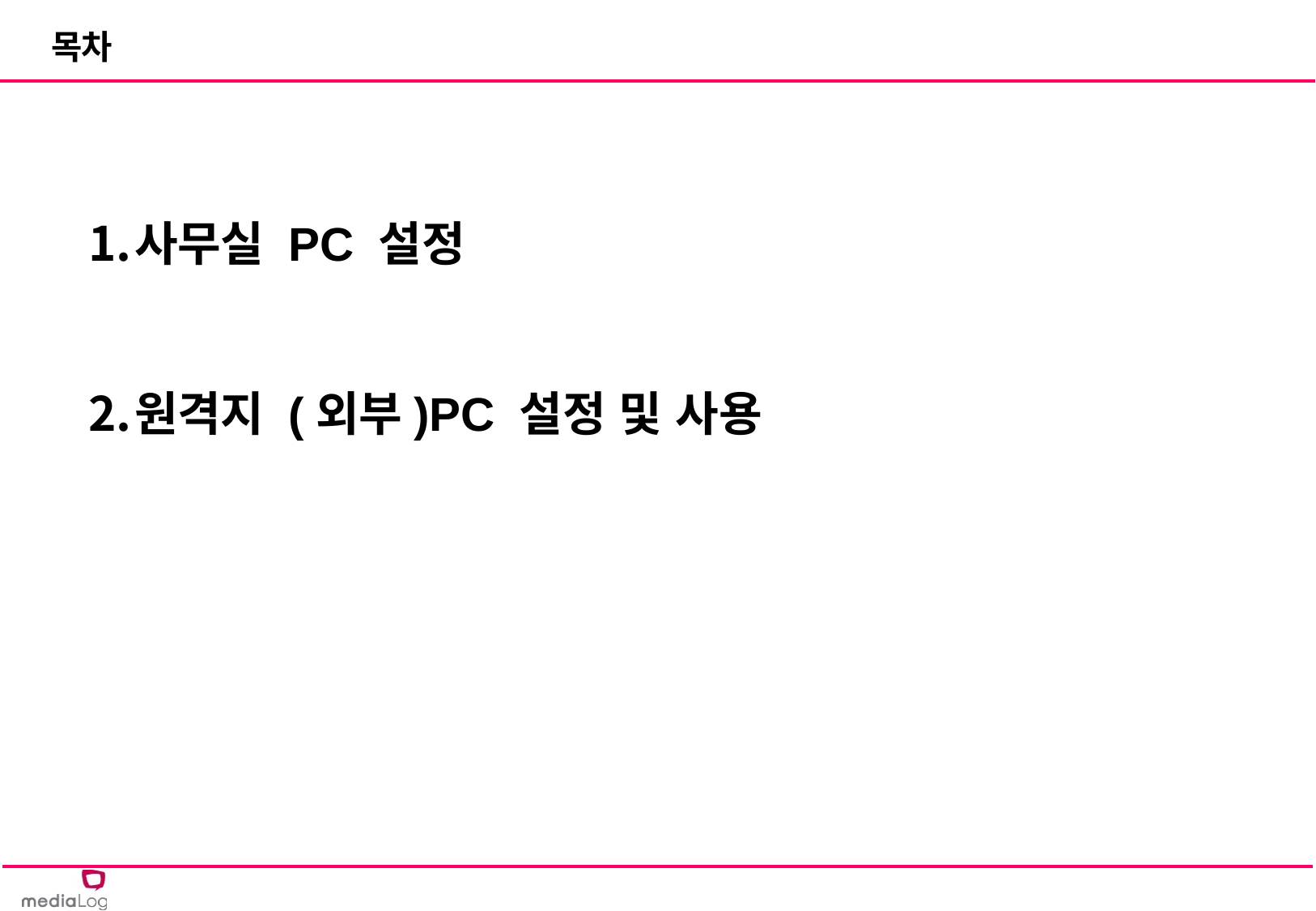

목차
사무실 PC 설정
원격지 (외부)PC 설정 및 사용